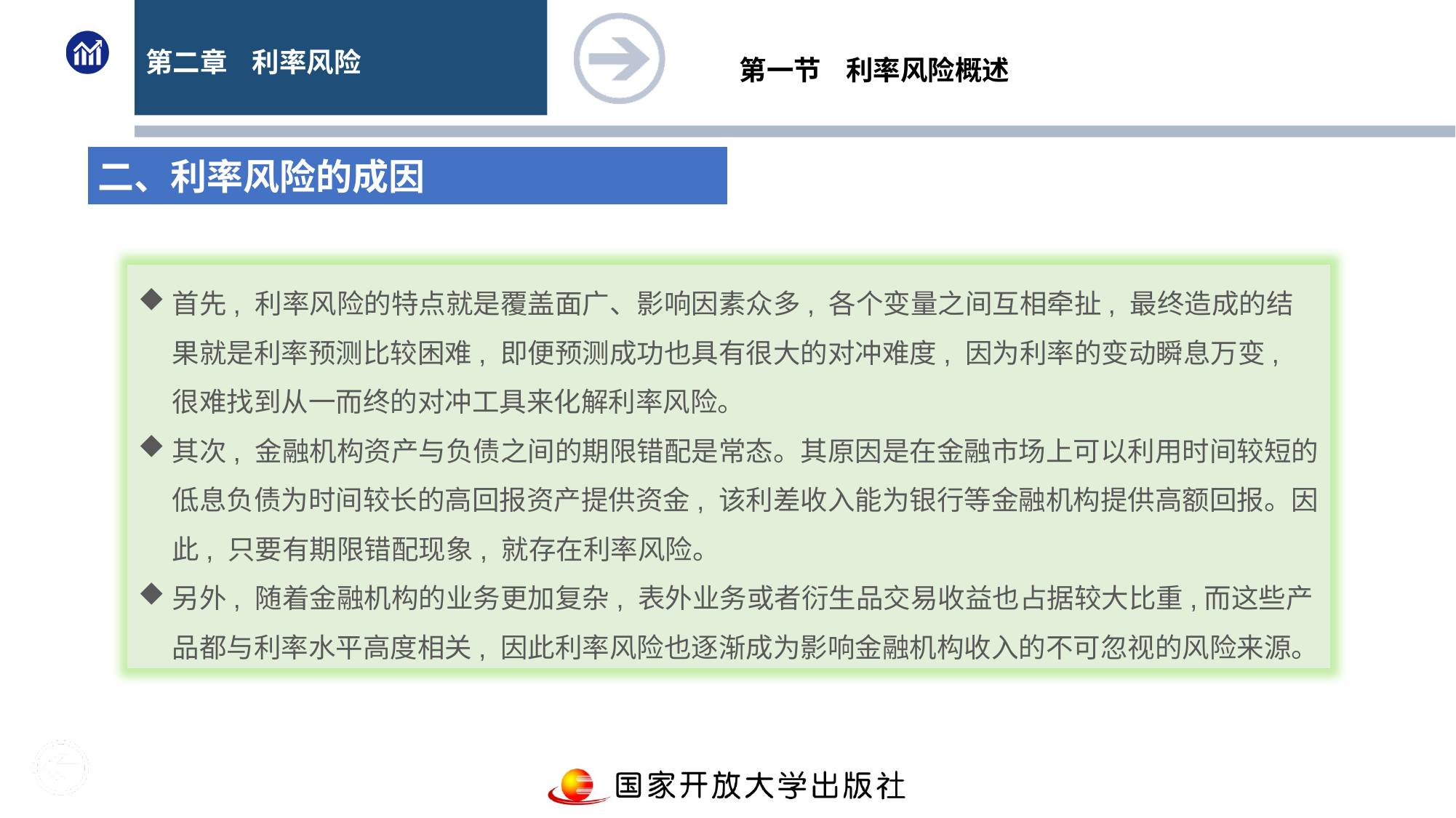

第一节    利率风险概述
第二章    利率风险
二、利率风险的成因
首先, 利率风险的特点就是覆盖面广、影响因素众多, 各个变量之间互相牵扯, 最终造成的结果就是利率预测比较困难, 即便预测成功也具有很大的对冲难度, 因为利率的变动瞬息万变, 很难找到从一而终的对冲工具来化解利率风险。
其次, 金融机构资产与负债之间的期限错配是常态。其原因是在金融市场上可以利用时间较短的低息负债为时间较长的高回报资产提供资金, 该利差收入能为银行等金融机构提供高额回报。因此, 只要有期限错配现象, 就存在利率风险。
另外, 随着金融机构的业务更加复杂, 表外业务或者衍生品交易收益也占据较大比重,而这些产品都与利率水平高度相关, 因此利率风险也逐渐成为影响金融机构收入的不可忽视的风险来源。